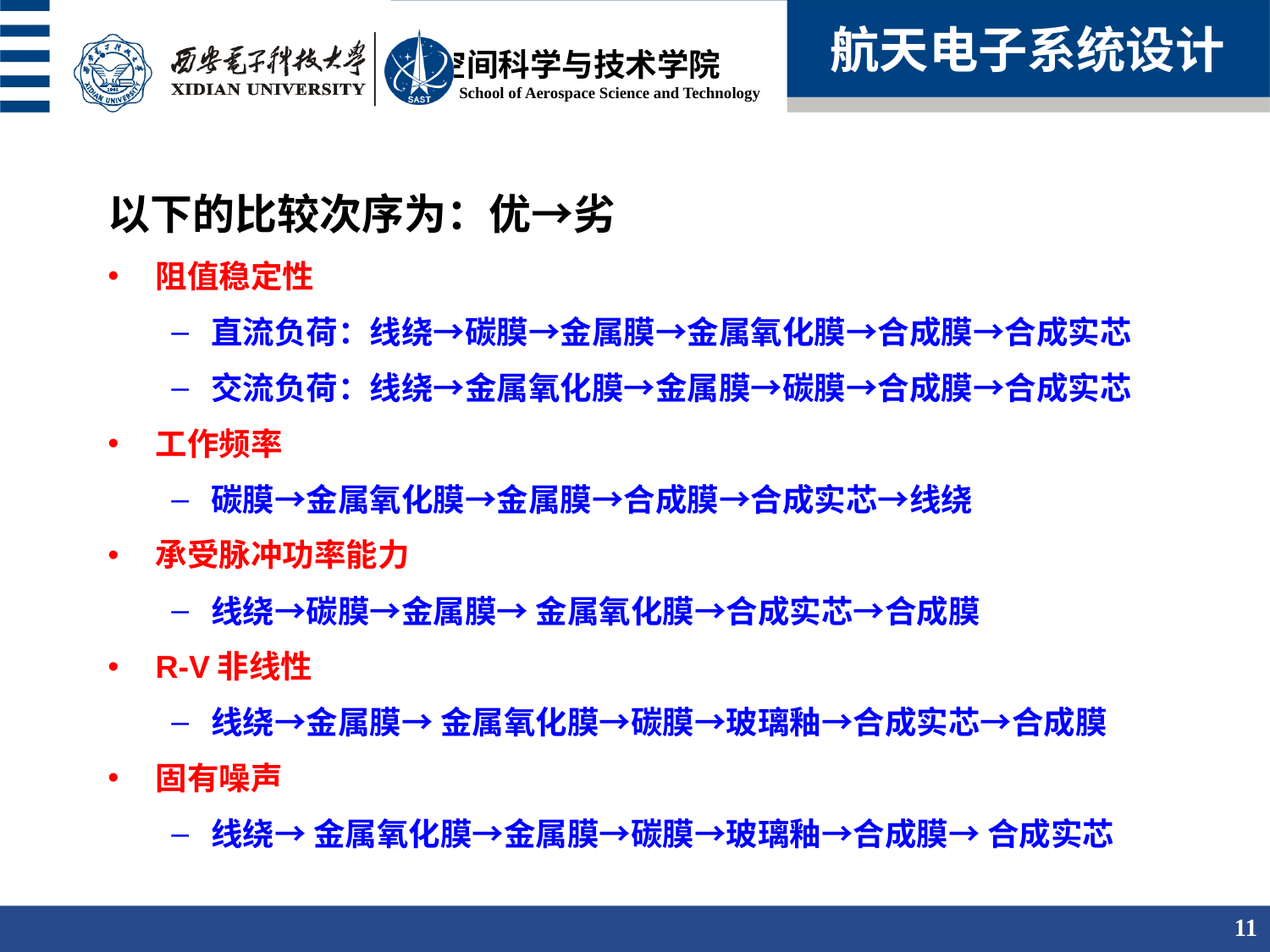

航天电子系统设计
以下的比较次序为：优→劣
阻值稳定性
直流负荷：线绕→碳膜→金属膜→金属氧化膜→合成膜→合成实芯
交流负荷：线绕→金属氧化膜→金属膜→碳膜→合成膜→合成实芯
工作频率
碳膜→金属氧化膜→金属膜→合成膜→合成实芯→线绕
承受脉冲功率能力
线绕→碳膜→金属膜→ 金属氧化膜→合成实芯→合成膜
R-V非线性
线绕→金属膜→ 金属氧化膜→碳膜→玻璃釉→合成实芯→合成膜
固有噪声
线绕→ 金属氧化膜→金属膜→碳膜→玻璃釉→合成膜→ 合成实芯